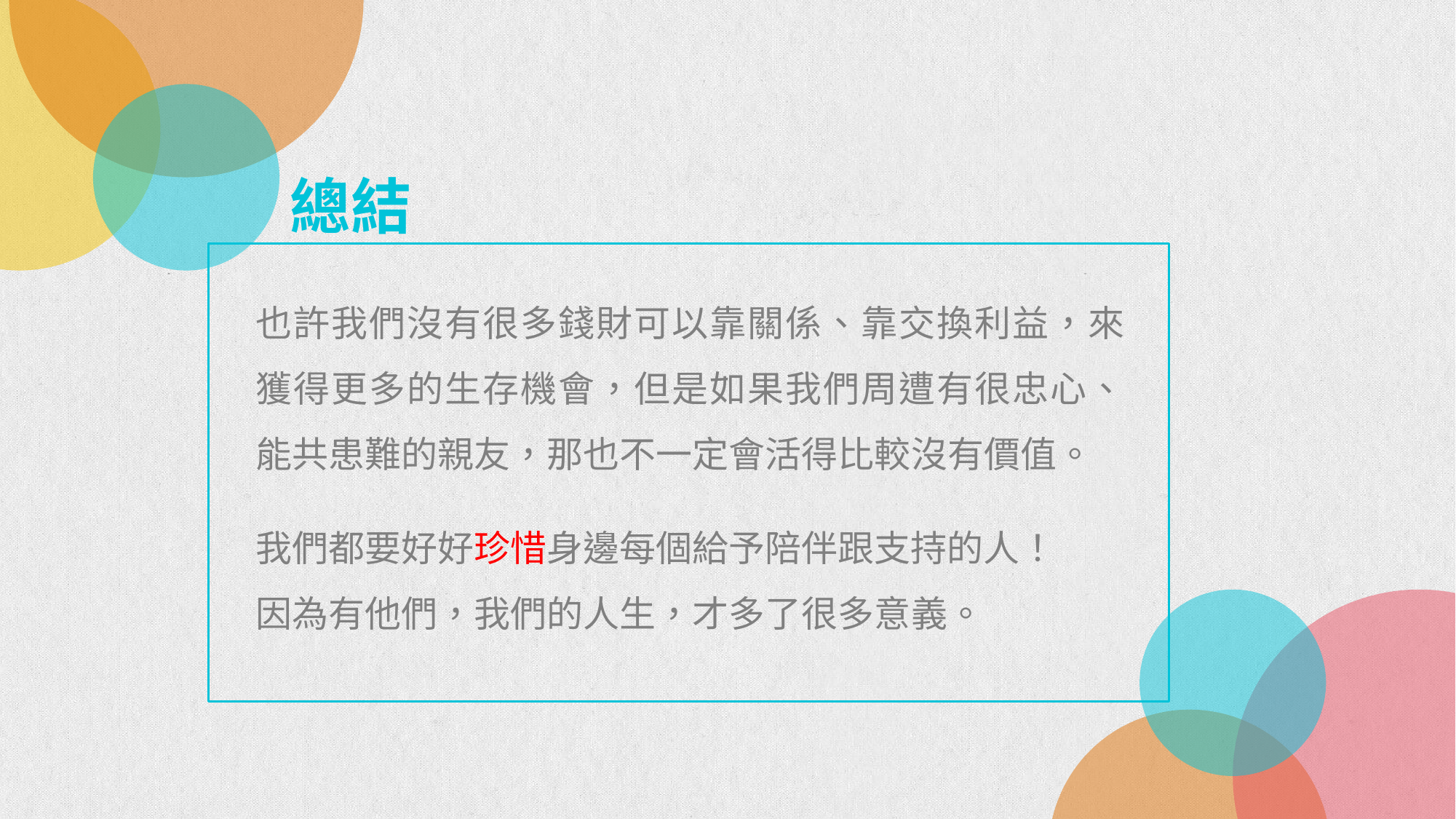

總結

也許我們沒有很多錢財可以靠關係、靠交換利益，來獲得更多的生存機會，但是如果我們周遭有很忠心、能共患難的親友，那也不一定會活得比較沒有價值。

我們都要好好珍惜身邊每個給予陪伴跟支持的人！
因為有他們，我們的人生，才多了很多意義。